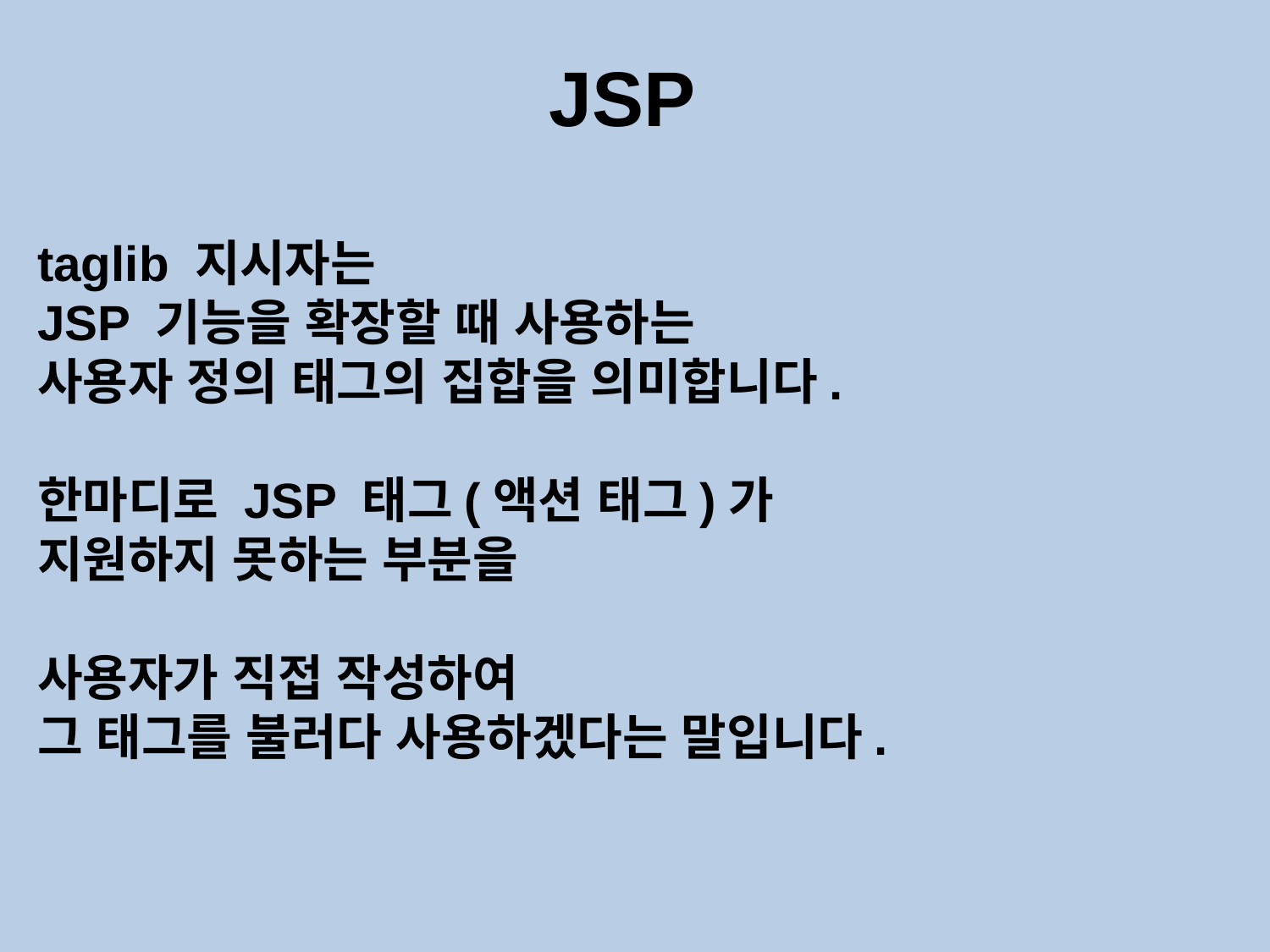

JSP
taglib 지시자는
JSP 기능을 확장할 때 사용하는
사용자 정의 태그의 집합을 의미합니다.
한마디로 JSP 태그(액션 태그)가
지원하지 못하는 부분을

사용자가 직접 작성하여
그 태그를 불러다 사용하겠다는 말입니다.